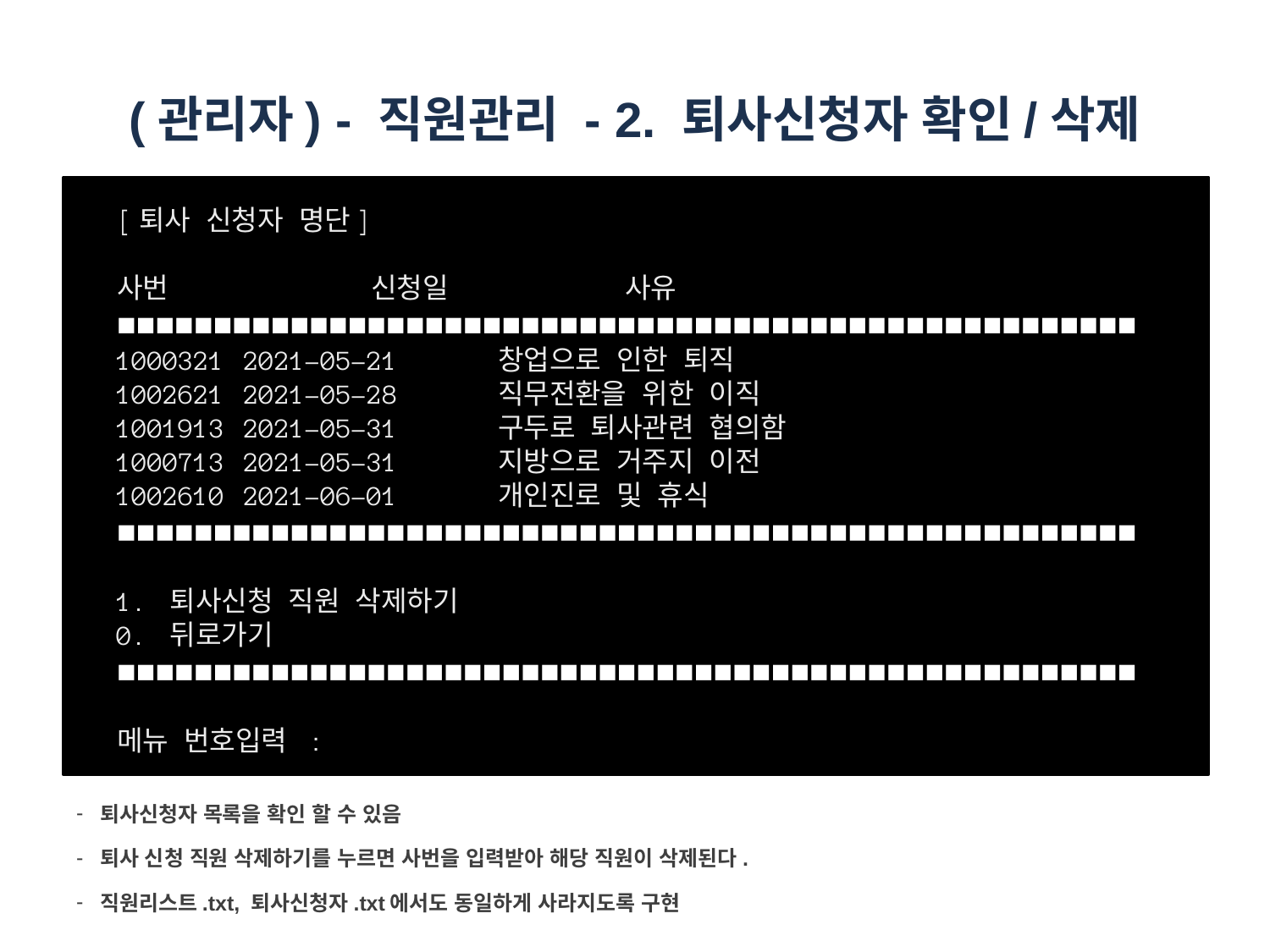

# (관리자) - 직원관리 - 2. 퇴사신청자 확인/삭제

[퇴사 신청자 명단]

사번		신청일		사유
■■■■■■■■■■■■■■■■■■■■■■■■■■■■■■■■■■■■■■■■■■■■■■■■■■■■■
1000321	2021-05-21	창업으로 인한 퇴직
1002621	2021-05-28	직무전환을 위한 이직
1001913	2021-05-31	구두로 퇴사관련 협의함
1000713	2021-05-31	지방으로 거주지 이전
1002610	2021-06-01	개인진로 및 휴식
■■■■■■■■■■■■■■■■■■■■■■■■■■■■■■■■■■■■■■■■■■■■■■■■■■■■■

1. 퇴사신청 직원 삭제하기
0. 뒤로가기
■■■■■■■■■■■■■■■■■■■■■■■■■■■■■■■■■■■■■■■■■■■■■■■■■■■■■

메뉴 번호입력 :
퇴사신청자 목록을 확인 할 수 있음
퇴사 신청 직원 삭제하기를 누르면 사번을 입력받아 해당 직원이 삭제된다.
직원리스트.txt, 퇴사신청자.txt에서도 동일하게 사라지도록 구현